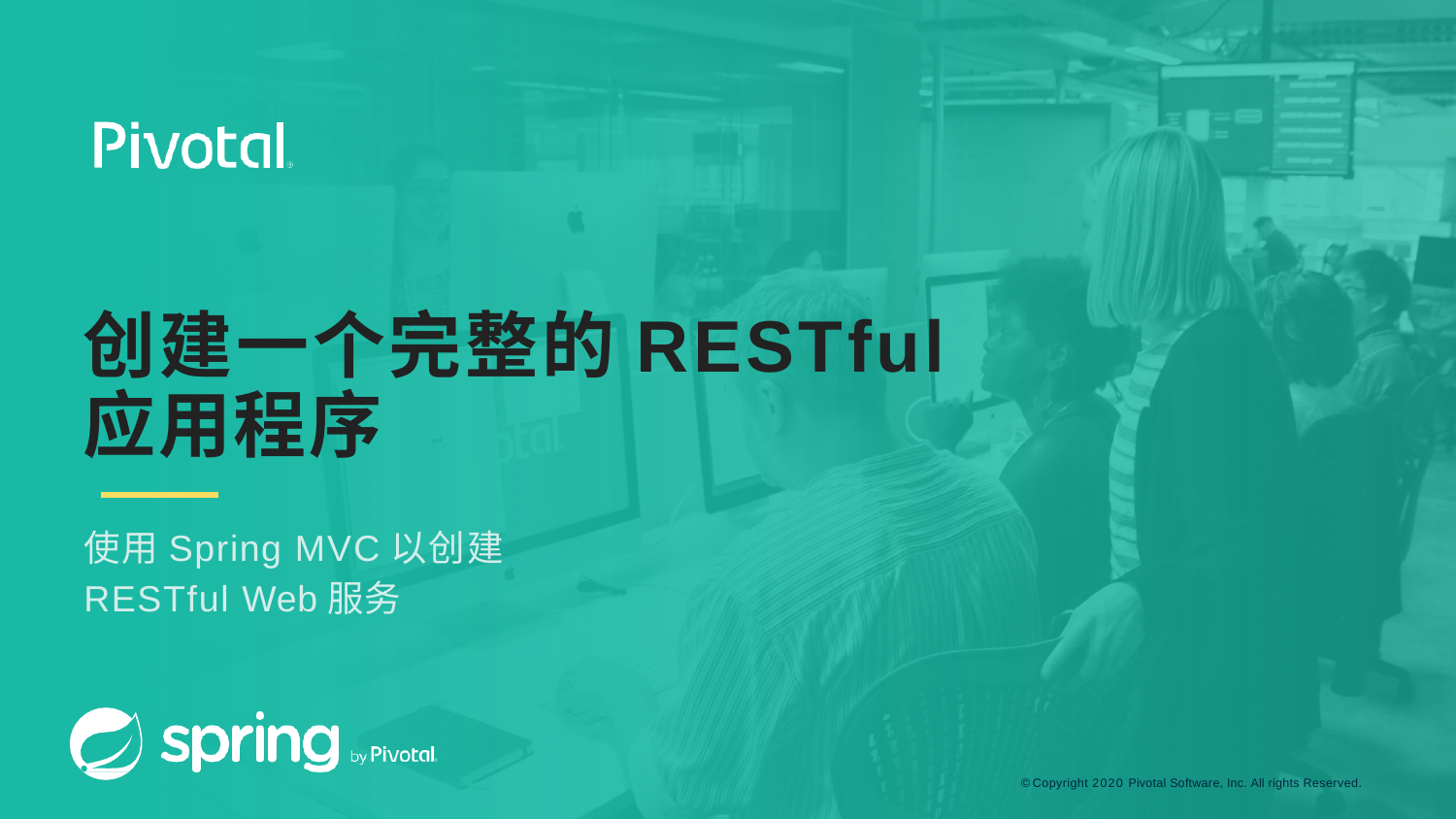

# 创建一个完整的RESTful 应用程序
使用Spring MVC以创建
RESTful Web服务
© Copyright 2020 Pivotal Software, Inc. All rights Reserved.